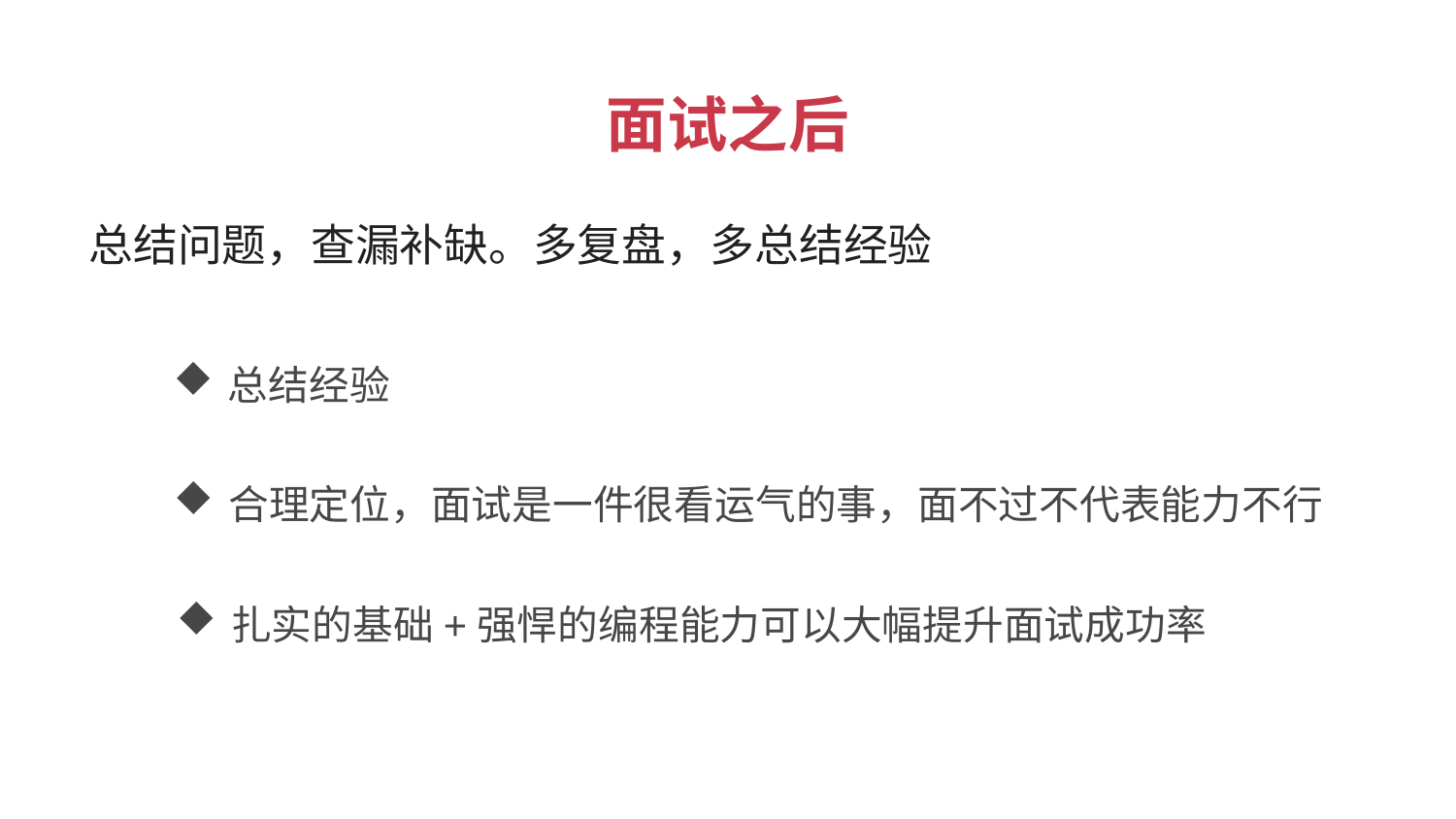

面试之后
总结问题，查漏补缺。多复盘，多总结经验
总结经验
合理定位，面试是一件很看运气的事，面不过不代表能力不行
扎实的基础+强悍的编程能力可以大幅提升面试成功率